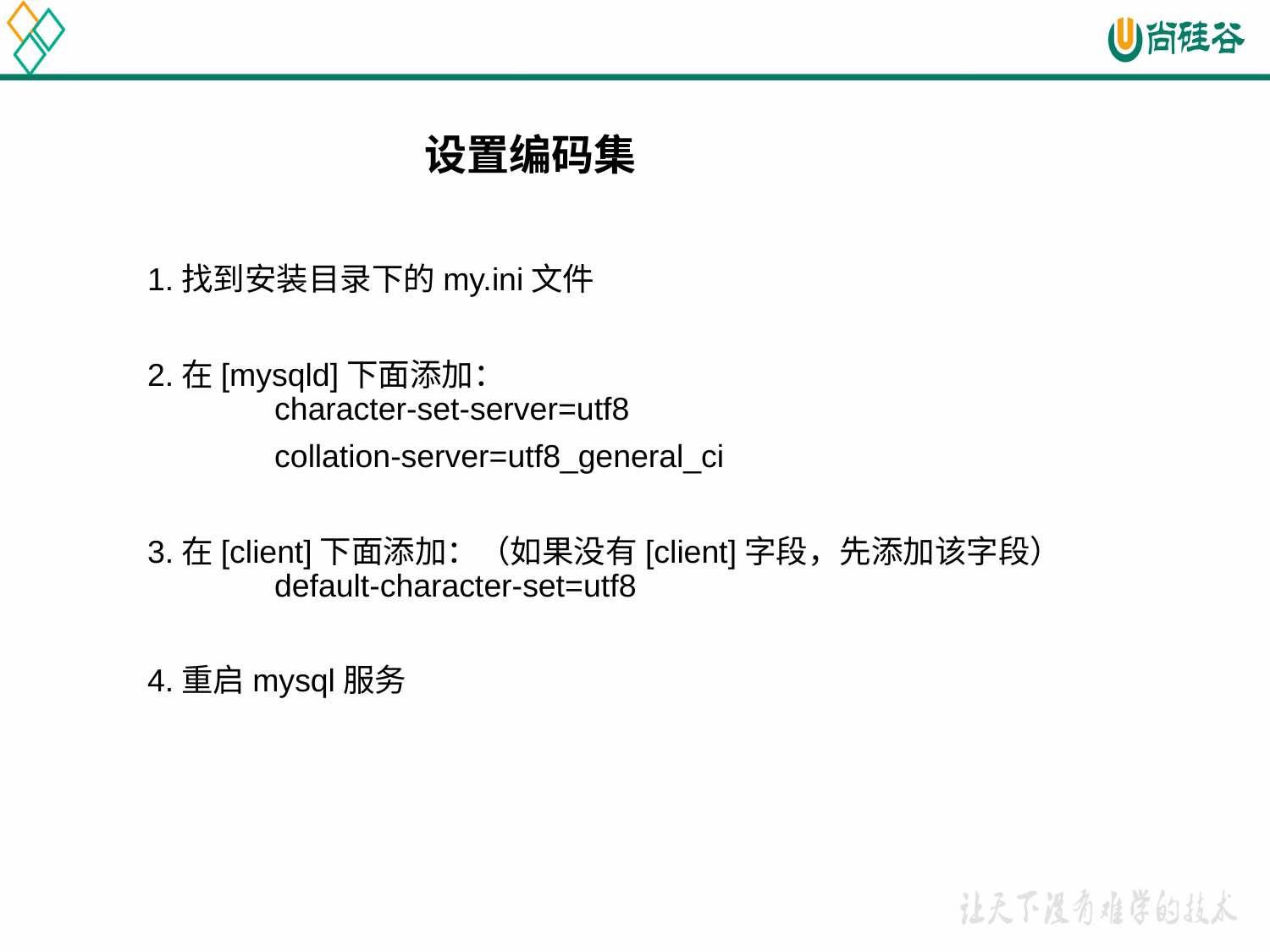

设置编码集

1.找到安装目录下的my.ini文件

2.在[mysqld]下面添加：
	character-set-server=utf8
	collation-server=utf8_general_ci

3.在[client]下面添加：（如果没有[client]字段，先添加该字段）
	default-character-set=utf8

4.重启mysql服务